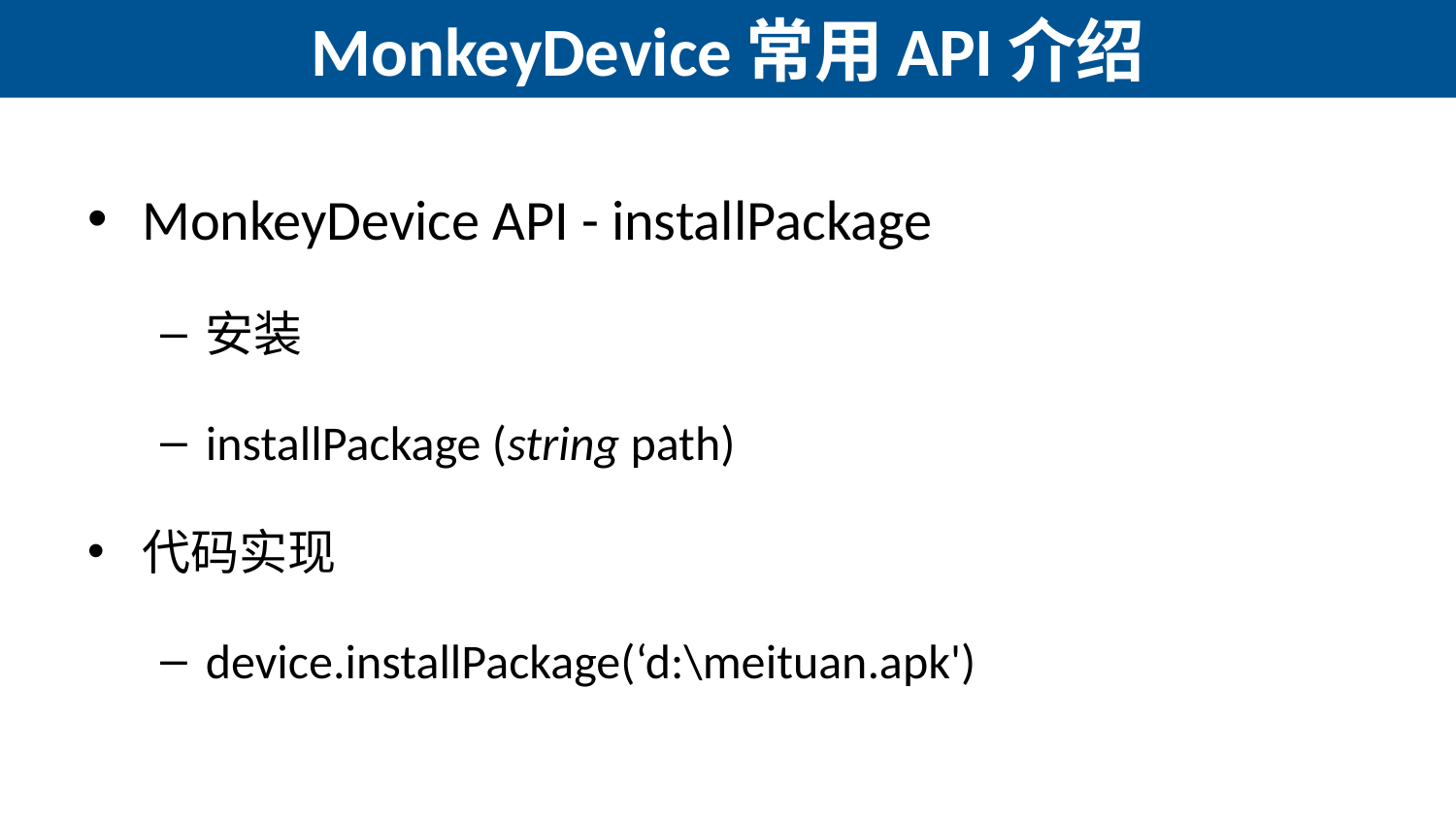

# MonkeyDevice常用API介绍
MonkeyDevice API - installPackage
安装
installPackage (string path)
代码实现
device.installPackage(‘d:\meituan.apk')